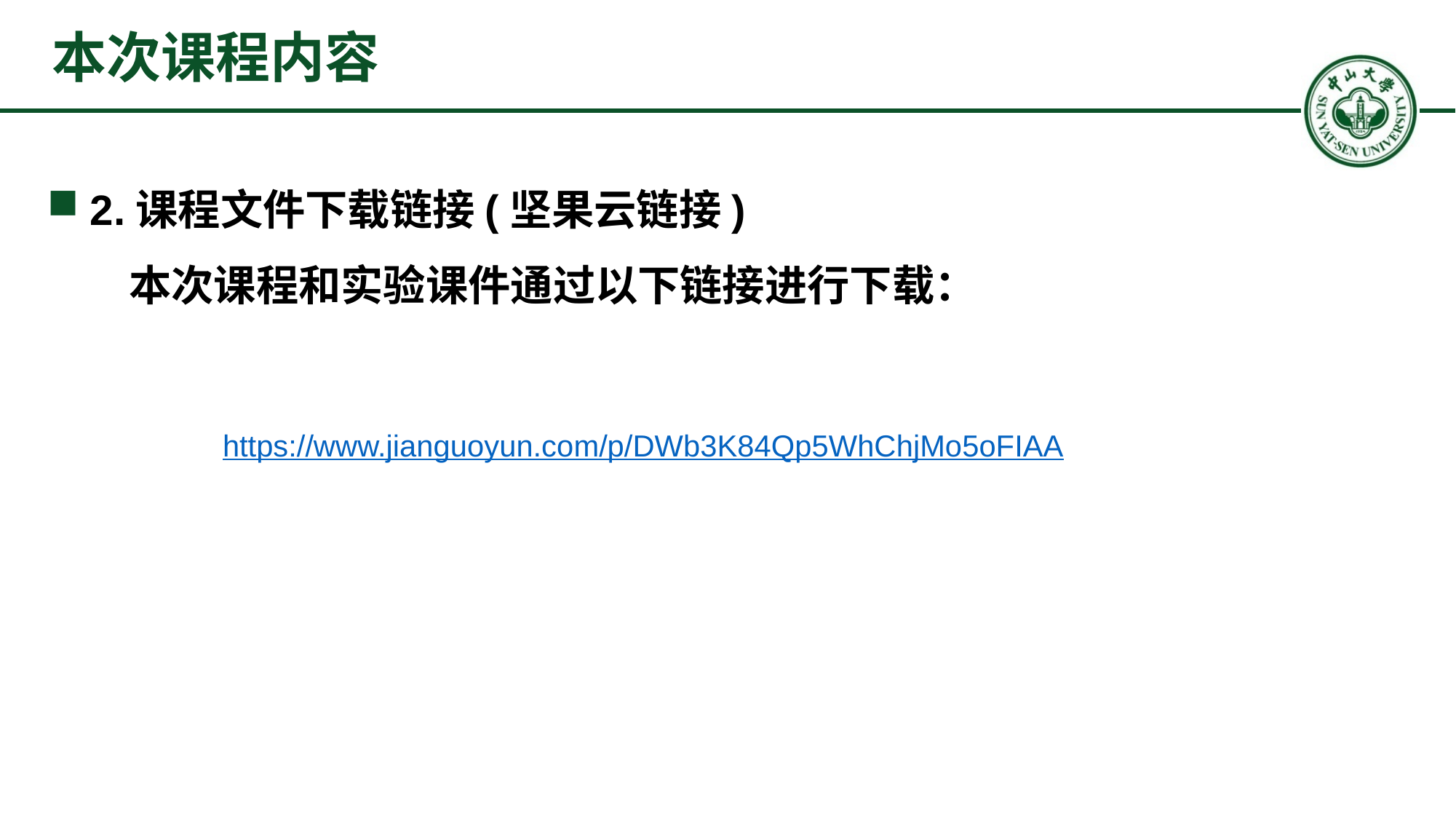

# 本次课程内容
2.课程文件下载链接(坚果云链接)
本次课程和实验课件通过以下链接进行下载：
https://www.jianguoyun.com/p/DWb3K84Qp5WhChjMo5oFIAA
7